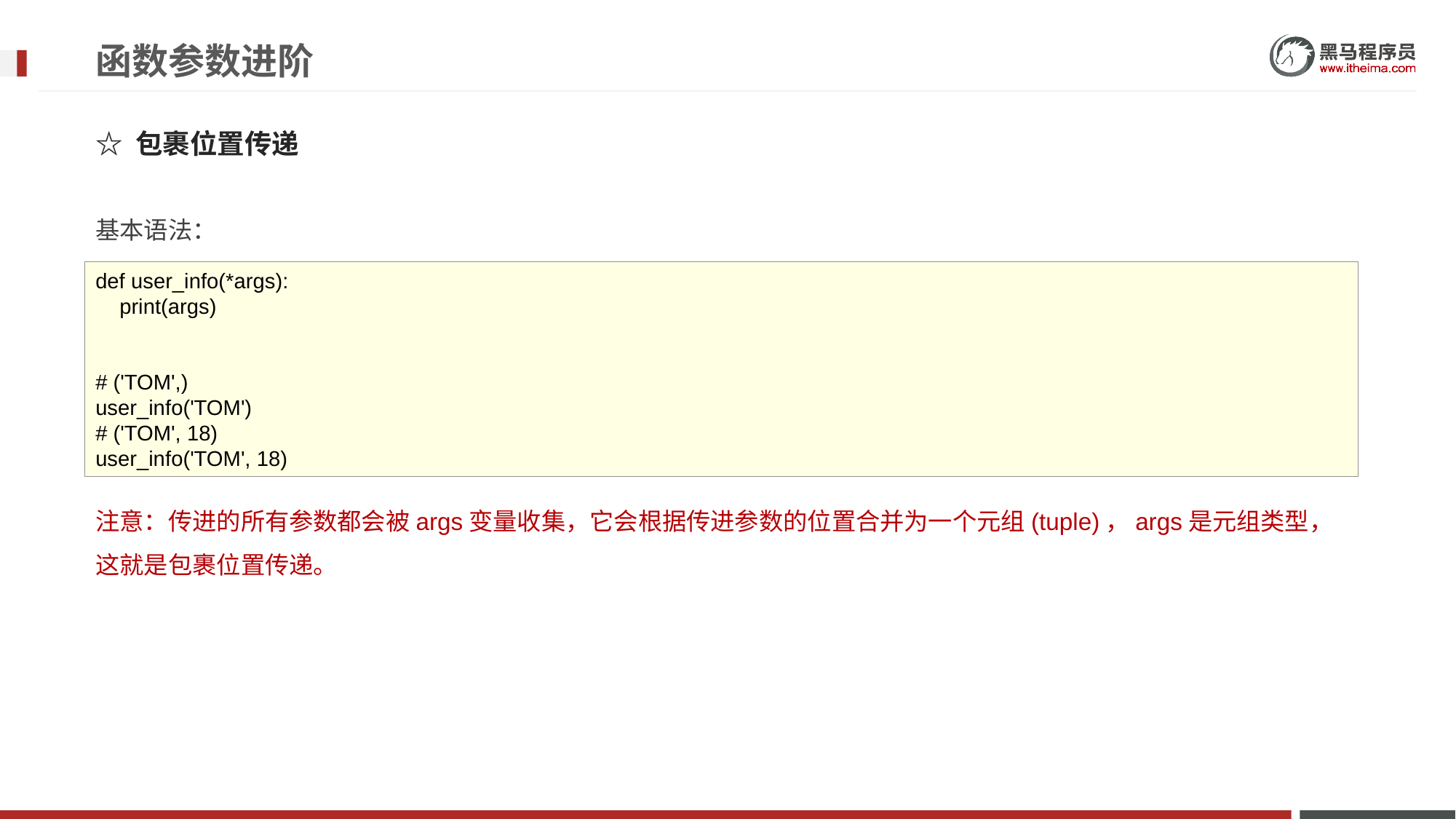

# 函数参数进阶
☆ 包裹位置传递
基本语法：

注意：传进的所有参数都会被args变量收集，它会根据传进参数的位置合并为一个元组(tuple)，args是元组类型，这就是包裹位置传递。
def user_info(*args):
    print(args)

# ('TOM',)
user_info('TOM')
# ('TOM', 18)
user_info('TOM', 18)